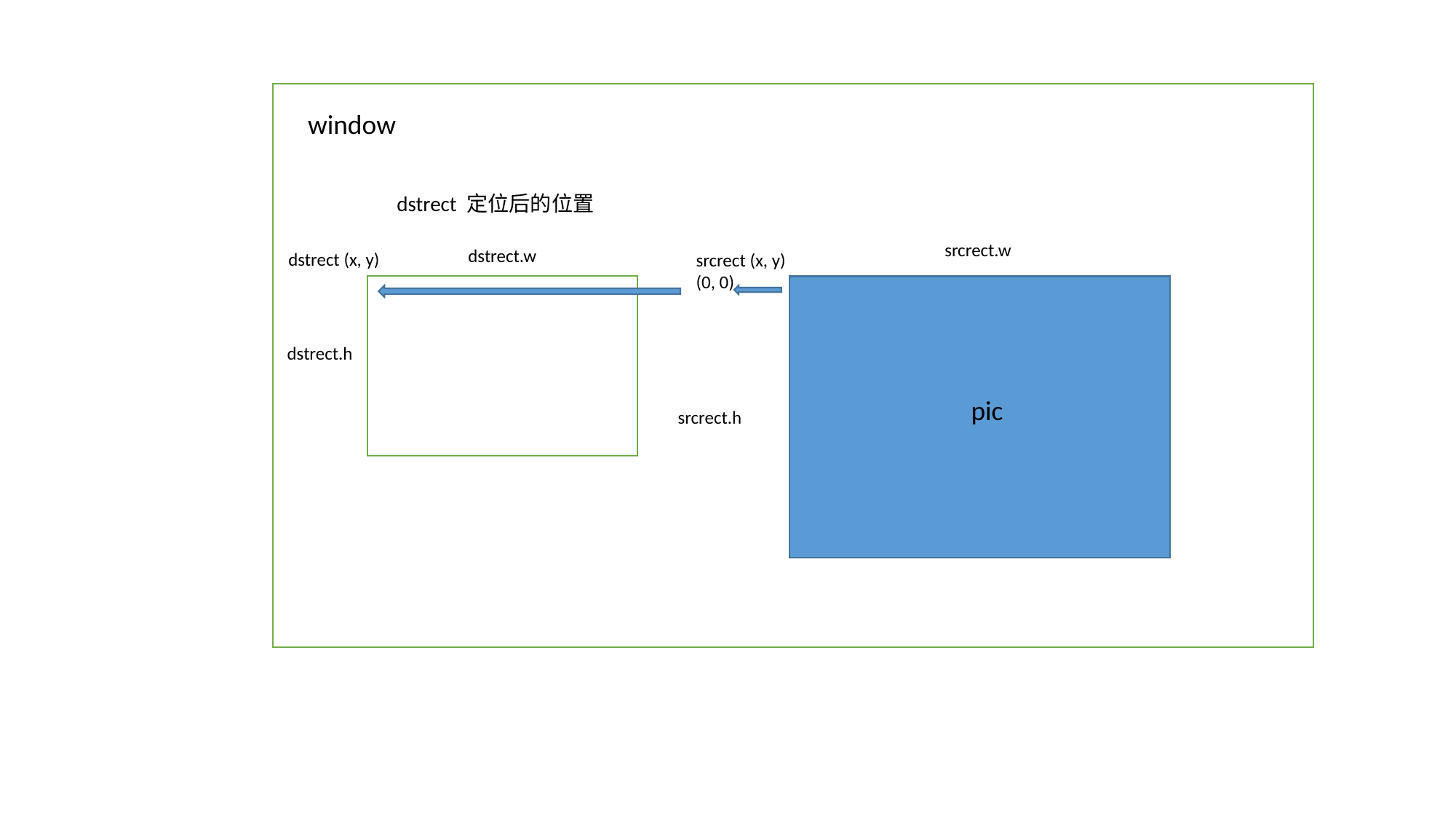

window
dstrect 定位后的位置
dstrect.w
dstrect (x, y)

dstrect.h
srcrect.w

pic
srcrect.h
srcrect (x, y)
(0, 0)